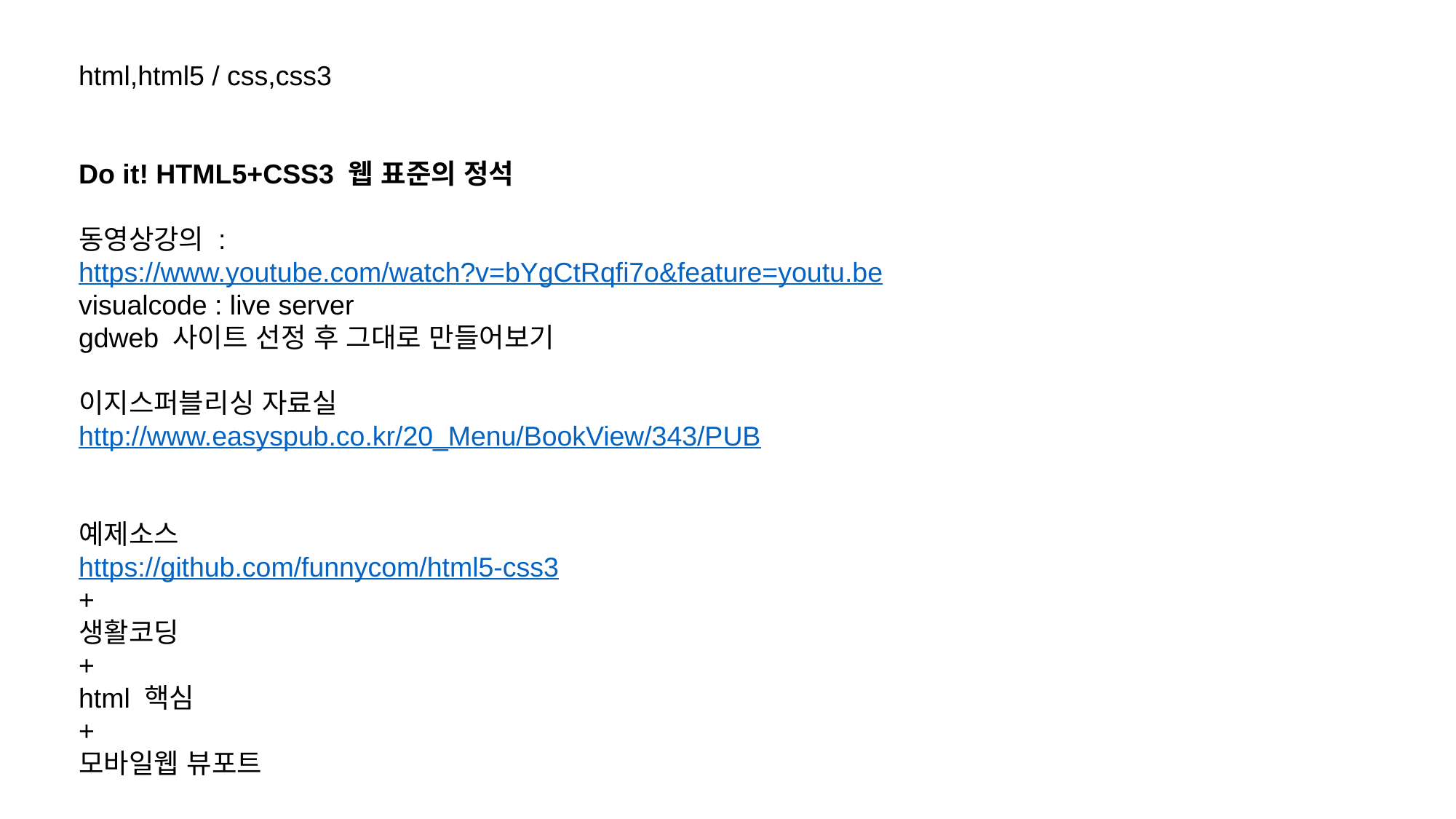

html,html5 / css,css3

Do it! HTML5+CSS3 웹 표준의 정석

동영상강의 :
https://www.youtube.com/watch?v=bYgCtRqfi7o&feature=youtu.be
visualcode : live server
gdweb 사이트 선정 후 그대로 만들어보기

이지스퍼블리싱 자료실
http://www.easyspub.co.kr/20_Menu/BookView/343/PUB

예제소스
https://github.com/funnycom/html5-css3
+
생활코딩
+
html 핵심
+
모바일웹 뷰포트